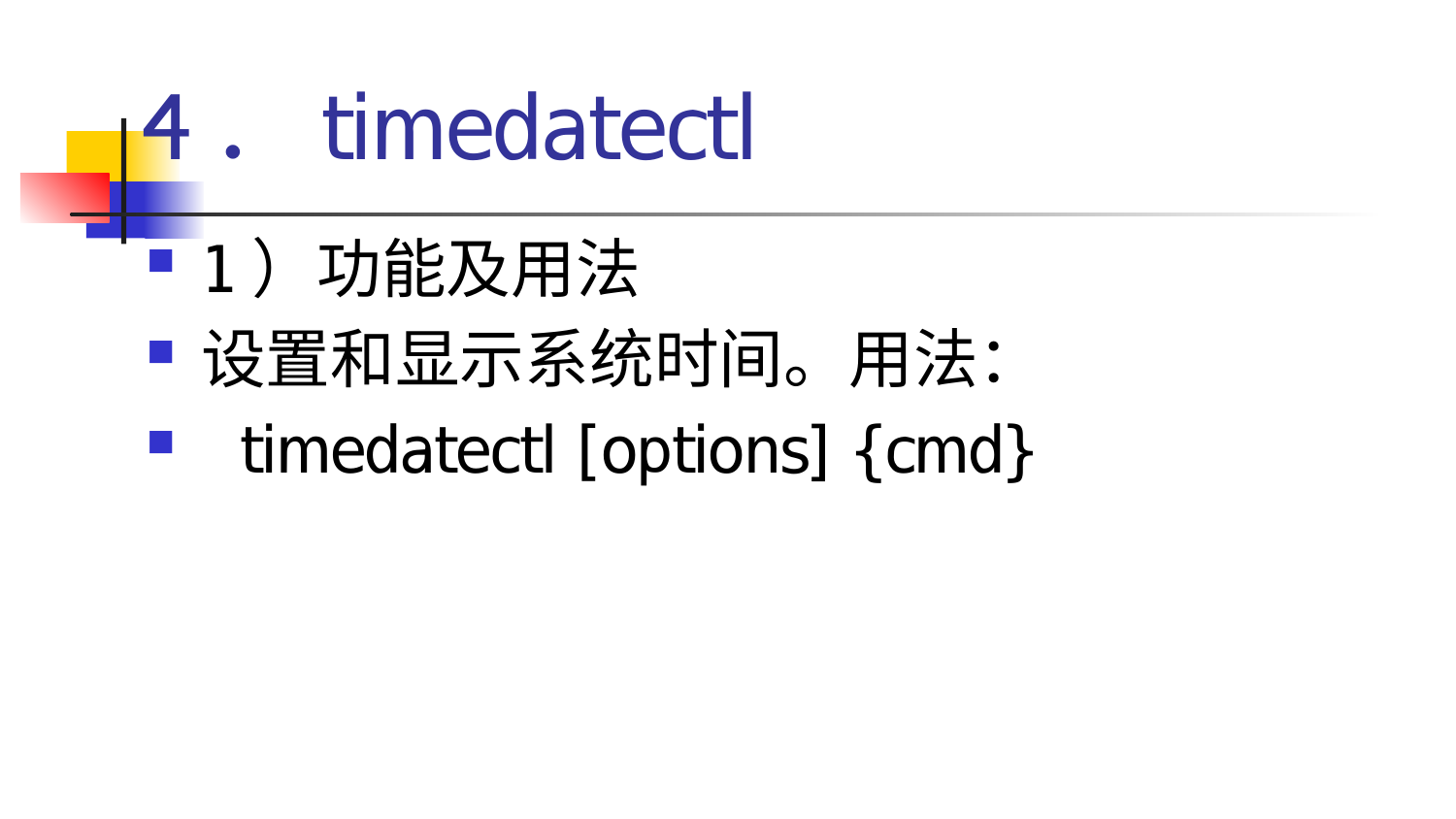

# 4．timedatectl
1）功能及用法
设置和显示系统时间。用法：
  timedatectl [options] {cmd}